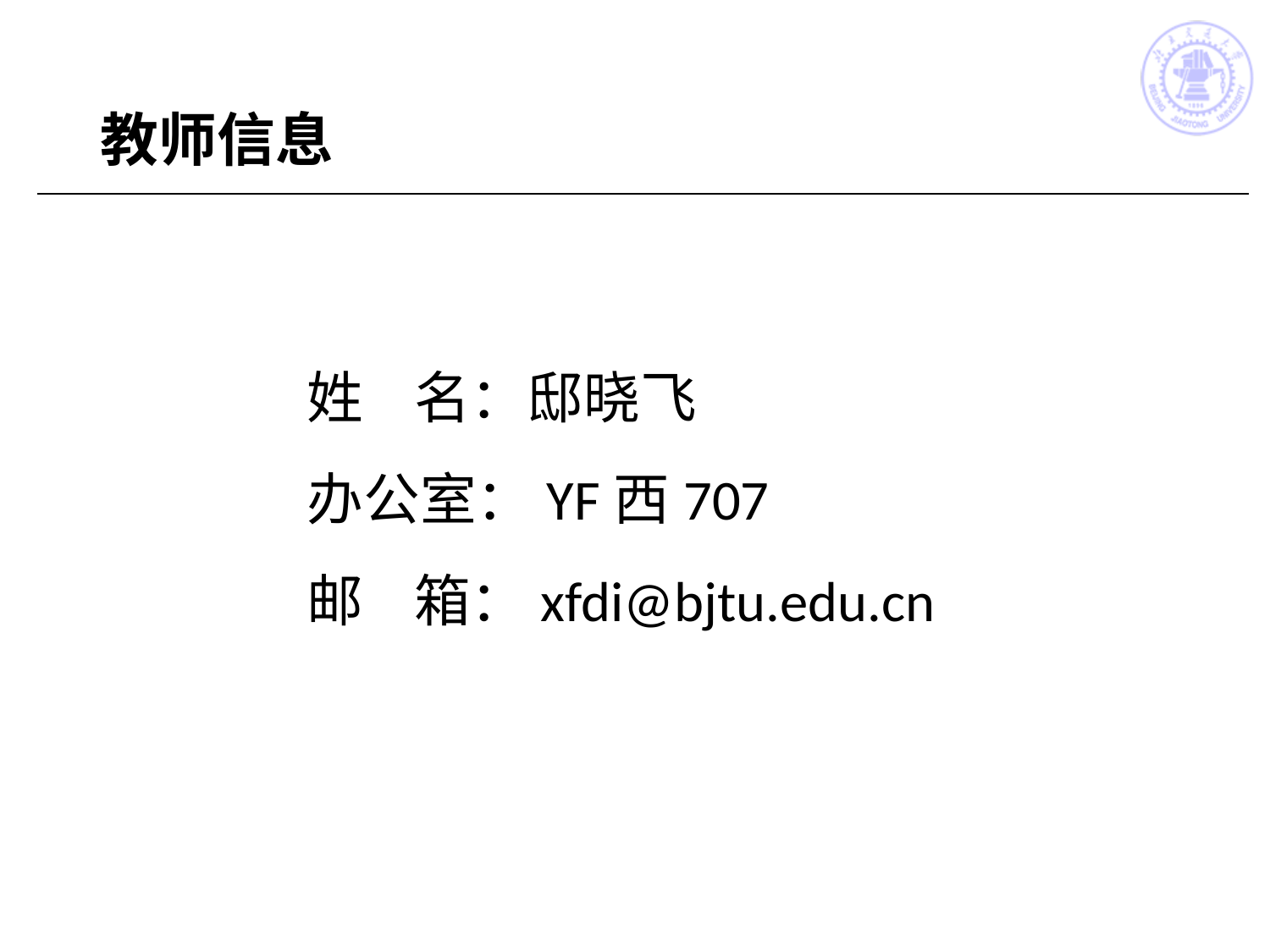

# 教师信息
姓    名：邸晓飞
办公室：YF西707
邮    箱：xfdi@bjtu.edu.cn